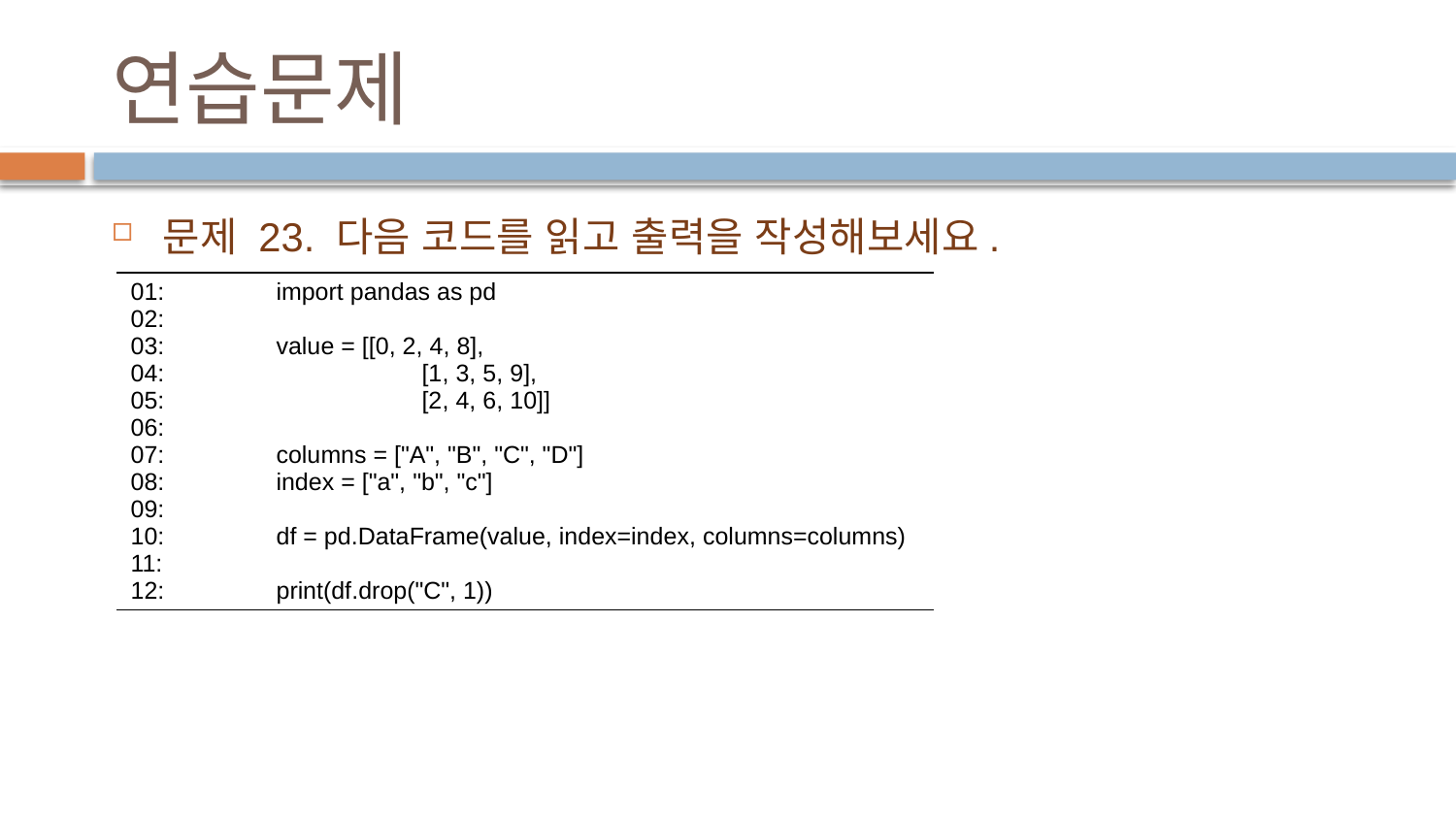

# 연습문제
문제 23. 다음 코드를 읽고 출력을 작성해보세요.
| 01: import pandas as pd 02: 03: value = [[0, 2, 4, 8], 04: [1, 3, 5, 9], 05: [2, 4, 6, 10]] 06: 07: columns = ["A", "B", "C", "D"] 08: index = ["a", "b", "c"] 09: 10: df = pd.DataFrame(value, index=index, columns=columns) 11: 12: print(df.drop("C", 1)) |
| --- |